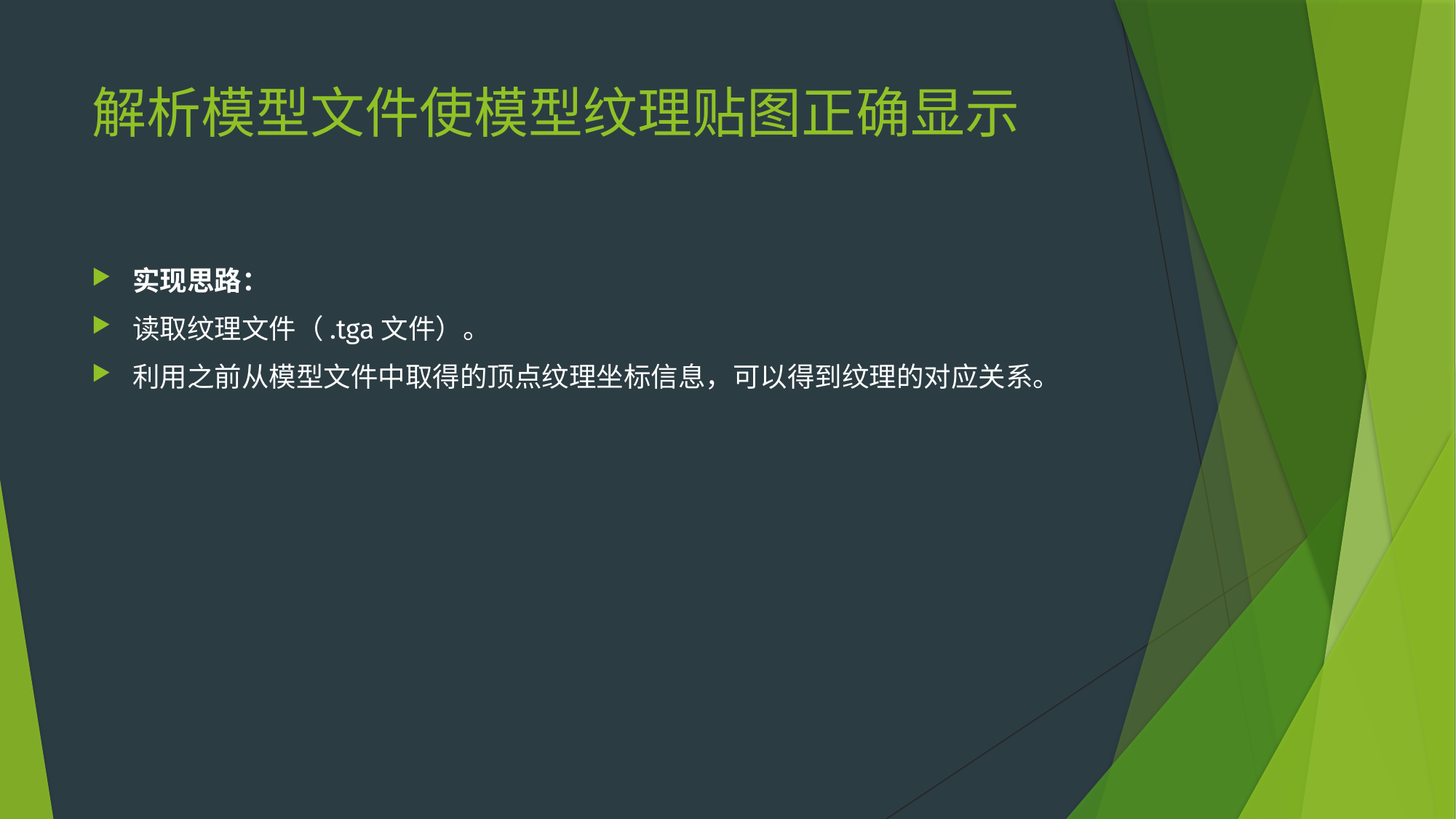

# 解析模型文件使模型纹理贴图正确显示
实现思路：
读取纹理文件（.tga文件）。
利用之前从模型文件中取得的顶点纹理坐标信息，可以得到纹理的对应关系。